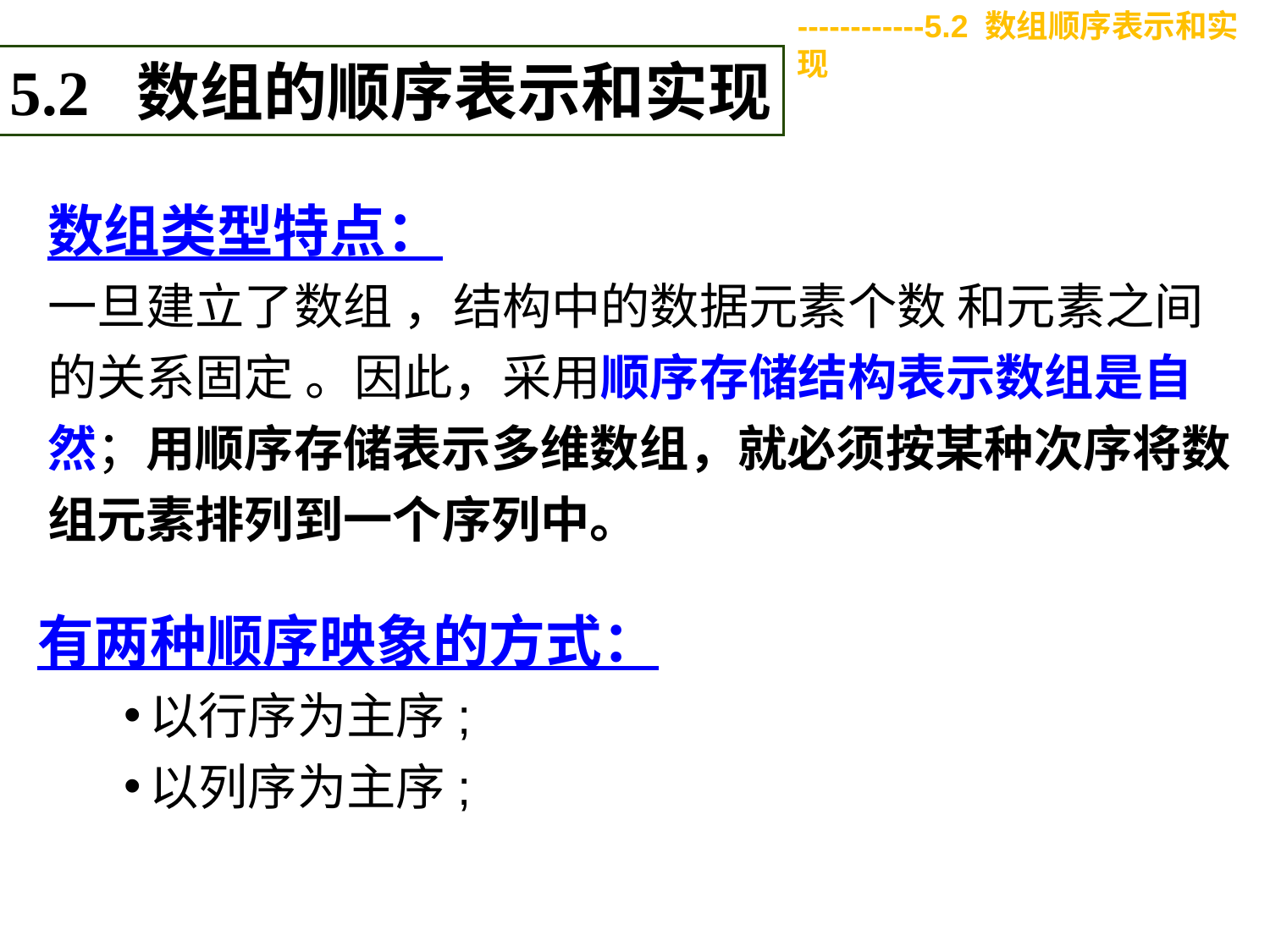

------------5.2 数组顺序表示和实现
5.2  数组的顺序表示和实现
数组类型特点：
一旦建立了数组 ，结构中的数据元素个数 和元素之间的关系固定 。因此，采用顺序存储结构表示数组是自然；用顺序存储表示多维数组，就必须按某种次序将数组元素排列到一个序列中。
有两种顺序映象的方式：
以行序为主序;
以列序为主序;